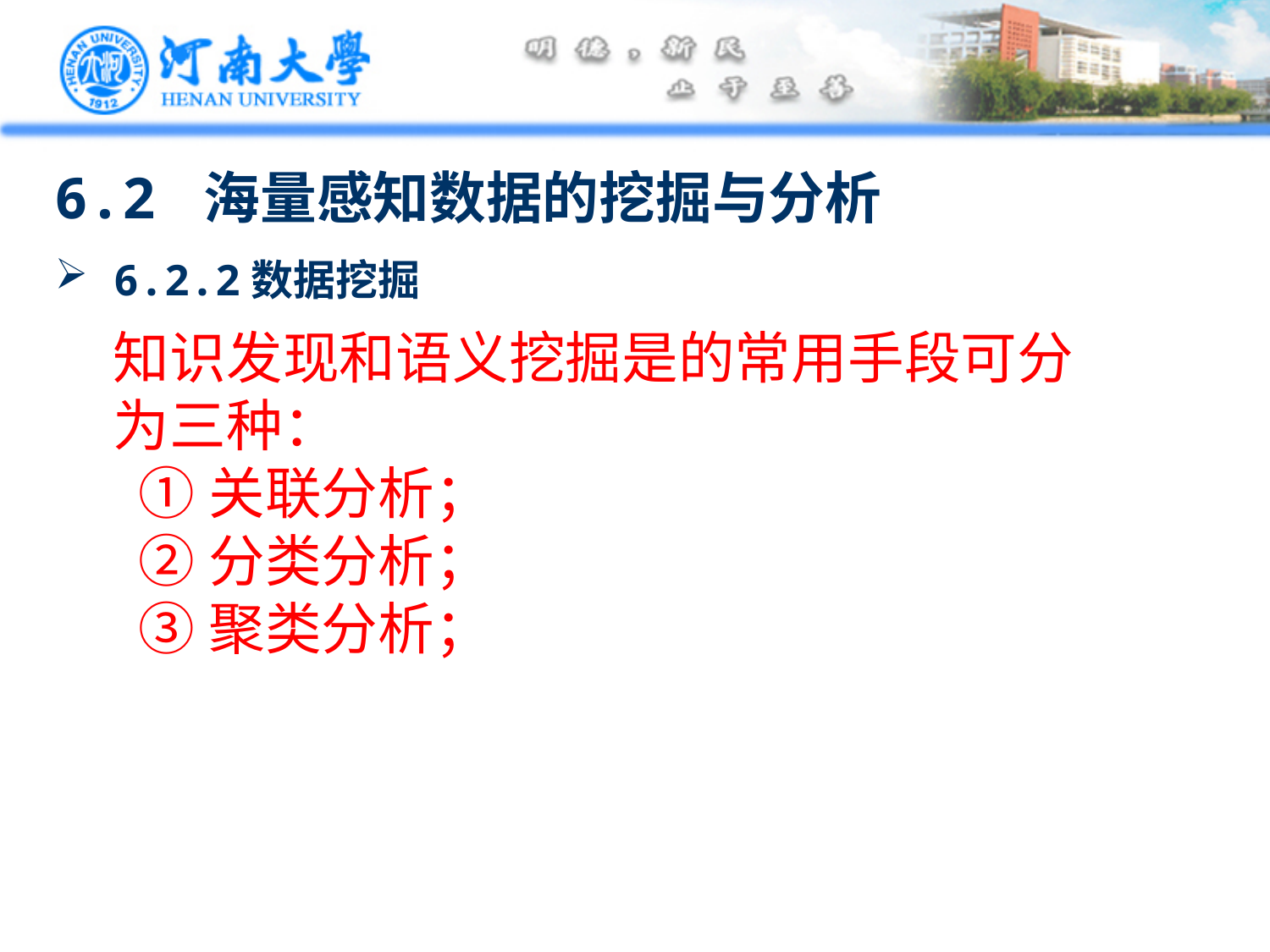

6.2 海量感知数据的挖掘与分析
 6.2.2数据挖掘
知识发现和语义挖掘是的常用手段可分为三种：
  ①关联分析；
  ②分类分析；
  ③聚类分析；